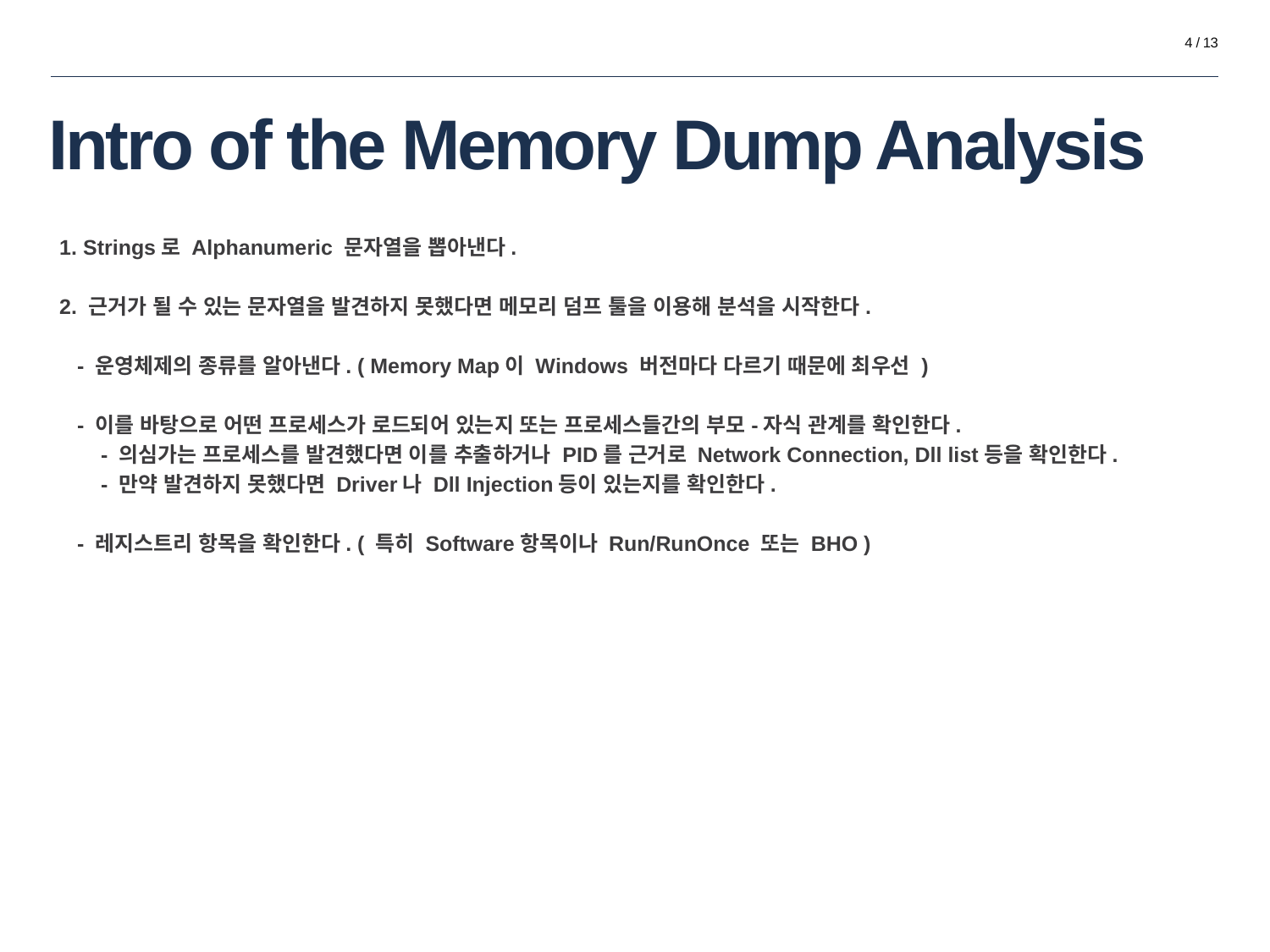

4 / 13
# Intro of the Memory Dump Analysis
1. Strings로 Alphanumeric 문자열을 뽑아낸다.

2. 근거가 될 수 있는 문자열을 발견하지 못했다면 메모리 덤프 툴을 이용해 분석을 시작한다.

   - 운영체제의 종류를 알아낸다. ( Memory Map이 Windows 버전마다 다르기 때문에 최우선 )

   - 이를 바탕으로 어떤 프로세스가 로드되어 있는지 또는 프로세스들간의 부모-자식 관계를 확인한다.
       - 의심가는 프로세스를 발견했다면 이를 추출하거나 PID를 근거로 Network Connection, Dll list등을 확인한다.
       - 만약 발견하지 못했다면 Driver나 Dll Injection등이 있는지를 확인한다.

   - 레지스트리 항목을 확인한다. ( 특히 Software항목이나 Run/RunOnce 또는 BHO )